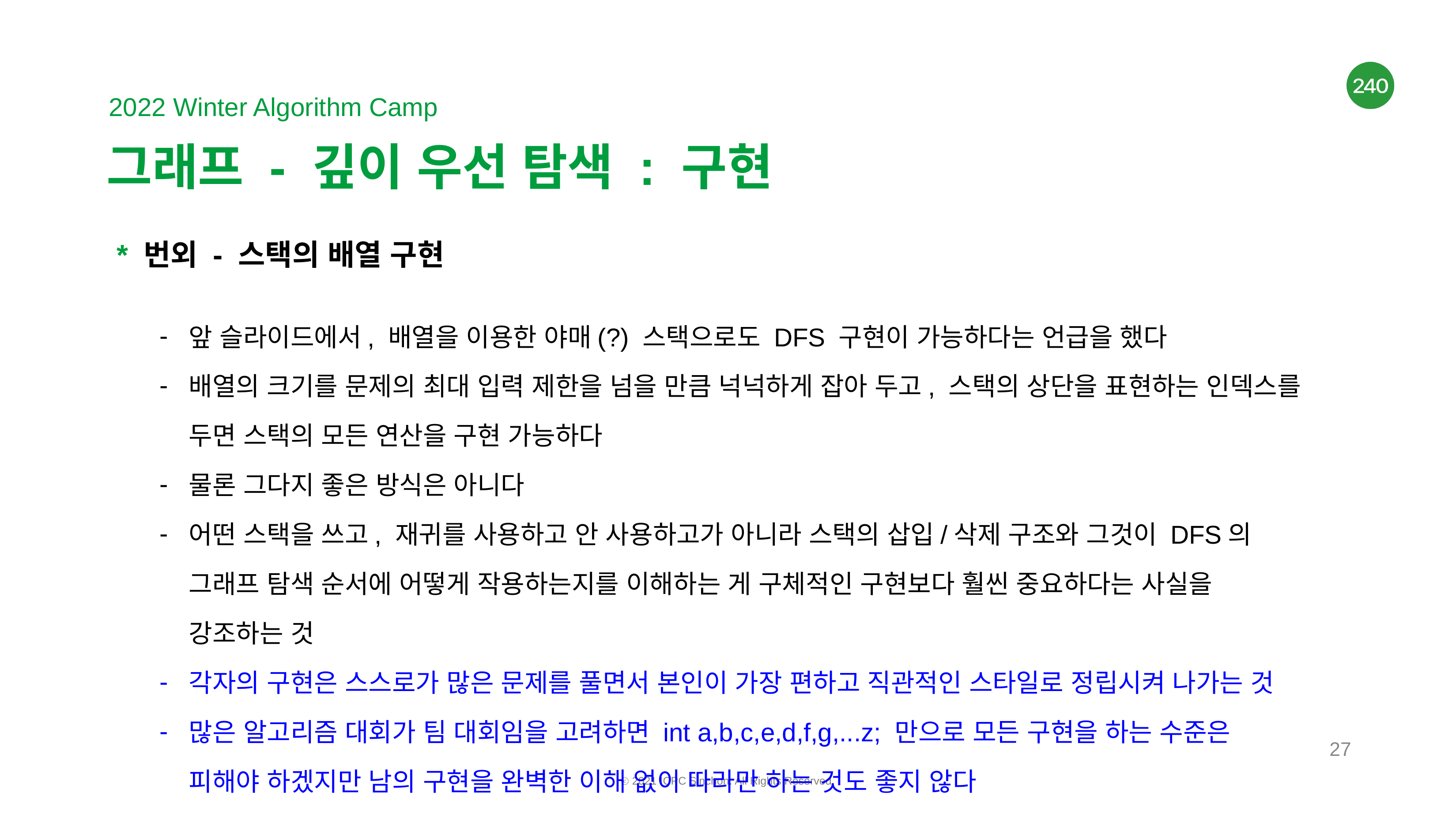

# 그래프 - 깊이 우선 탐색 : 구현
* 번외 - 스택의 배열 구현
앞 슬라이드에서, 배열을 이용한 야매(?) 스택으로도 DFS 구현이 가능하다는 언급을 했다
배열의 크기를 문제의 최대 입력 제한을 넘을 만큼 넉넉하게 잡아 두고, 스택의 상단을 표현하는 인덱스를 두면 스택의 모든 연산을 구현 가능하다
물론 그다지 좋은 방식은 아니다
어떤 스택을 쓰고, 재귀를 사용하고 안 사용하고가 아니라 스택의 삽입/삭제 구조와 그것이 DFS의 그래프 탐색 순서에 어떻게 작용하는지를 이해하는 게 구체적인 구현보다 훨씬 중요하다는 사실을 강조하는 것
각자의 구현은 스스로가 많은 문제를 풀면서 본인이 가장 편하고 직관적인 스타일로 정립시켜 나가는 것
많은 알고리즘 대회가 팀 대회임을 고려하면 int a,b,c,e,d,f,g,...z; 만으로 모든 구현을 하는 수준은 피해야 하겠지만 남의 구현을 완벽한 이해 없이 따라만 하는 것도 좋지 않다
27
ⓒ 2021 ICPC Sinchon. All Rights Reserved.